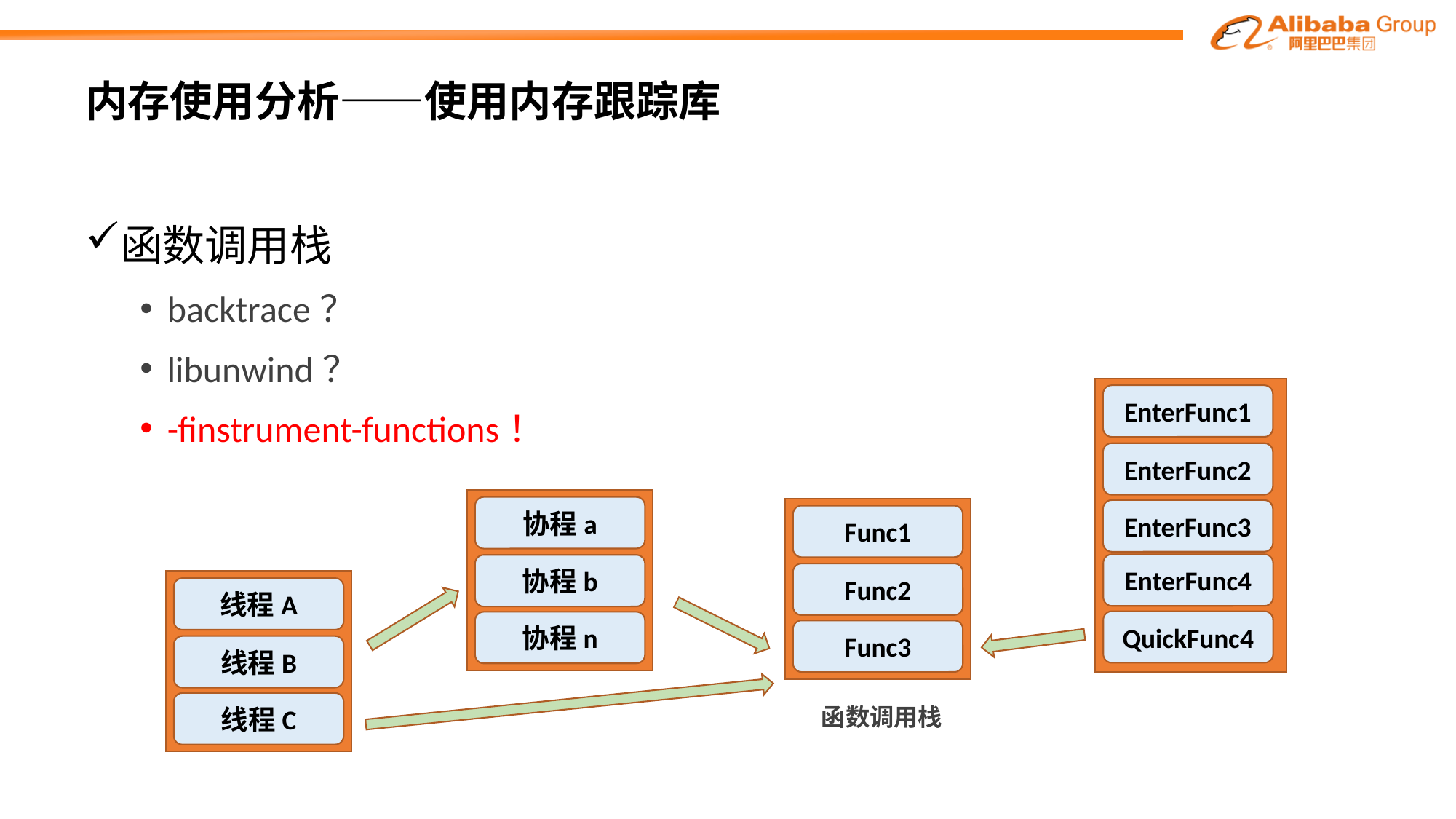

# 内存使用分析——使用内存跟踪库
函数调用栈
backtrace？
libunwind？
-finstrument-functions！

EnterFunc1
EnterFunc2

协程a
协程b
协程n

Func1
Func2
Func3

线程A
线程B
线程C

函数调用栈
EnterFunc3
EnterFunc4
QuickFunc4